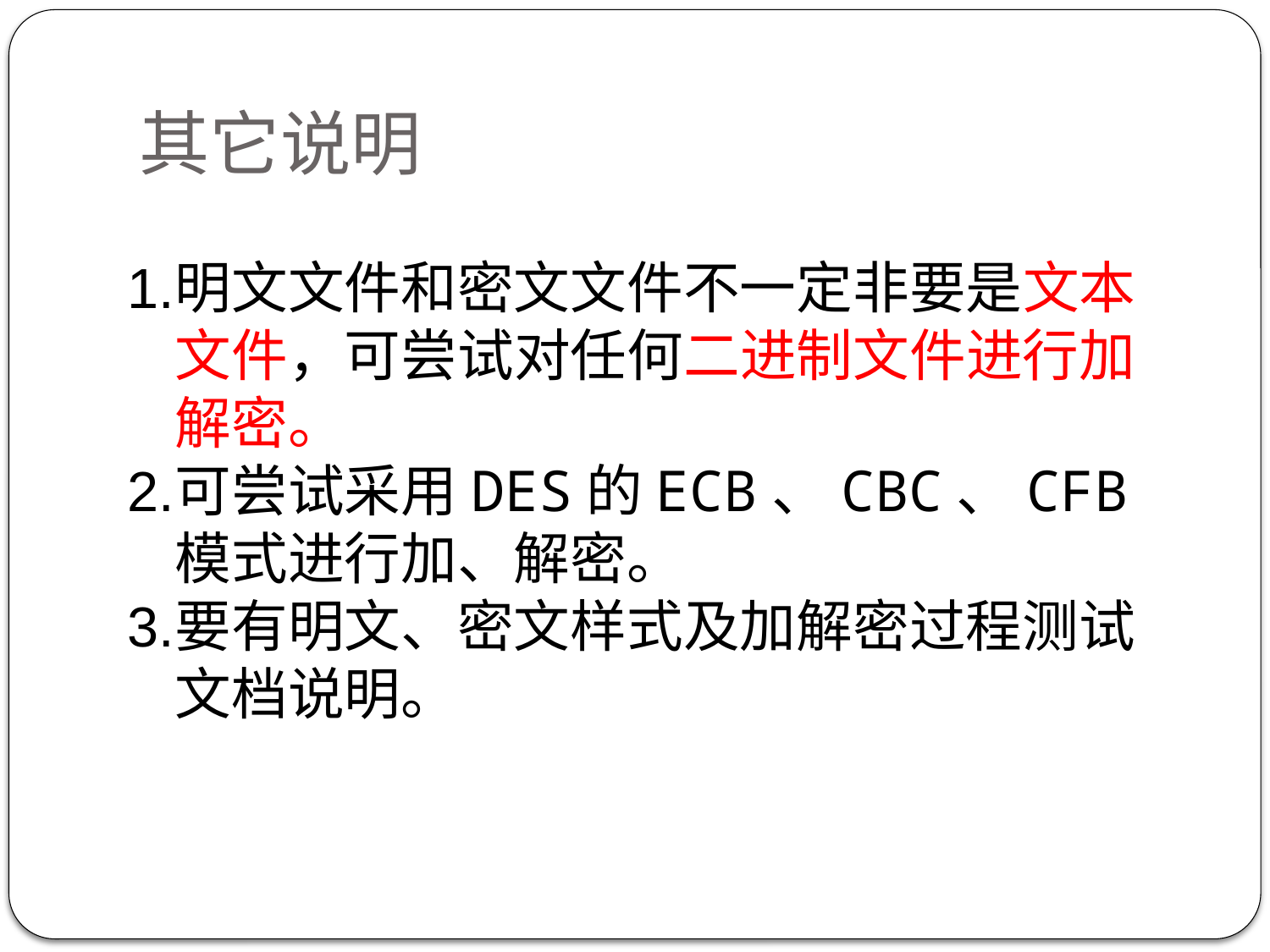

# 其它说明
明文文件和密文文件不一定非要是文本文件，可尝试对任何二进制文件进行加解密。
可尝试采用DES的ECB、CBC、CFB模式进行加、解密。
要有明文、密文样式及加解密过程测试文档说明。